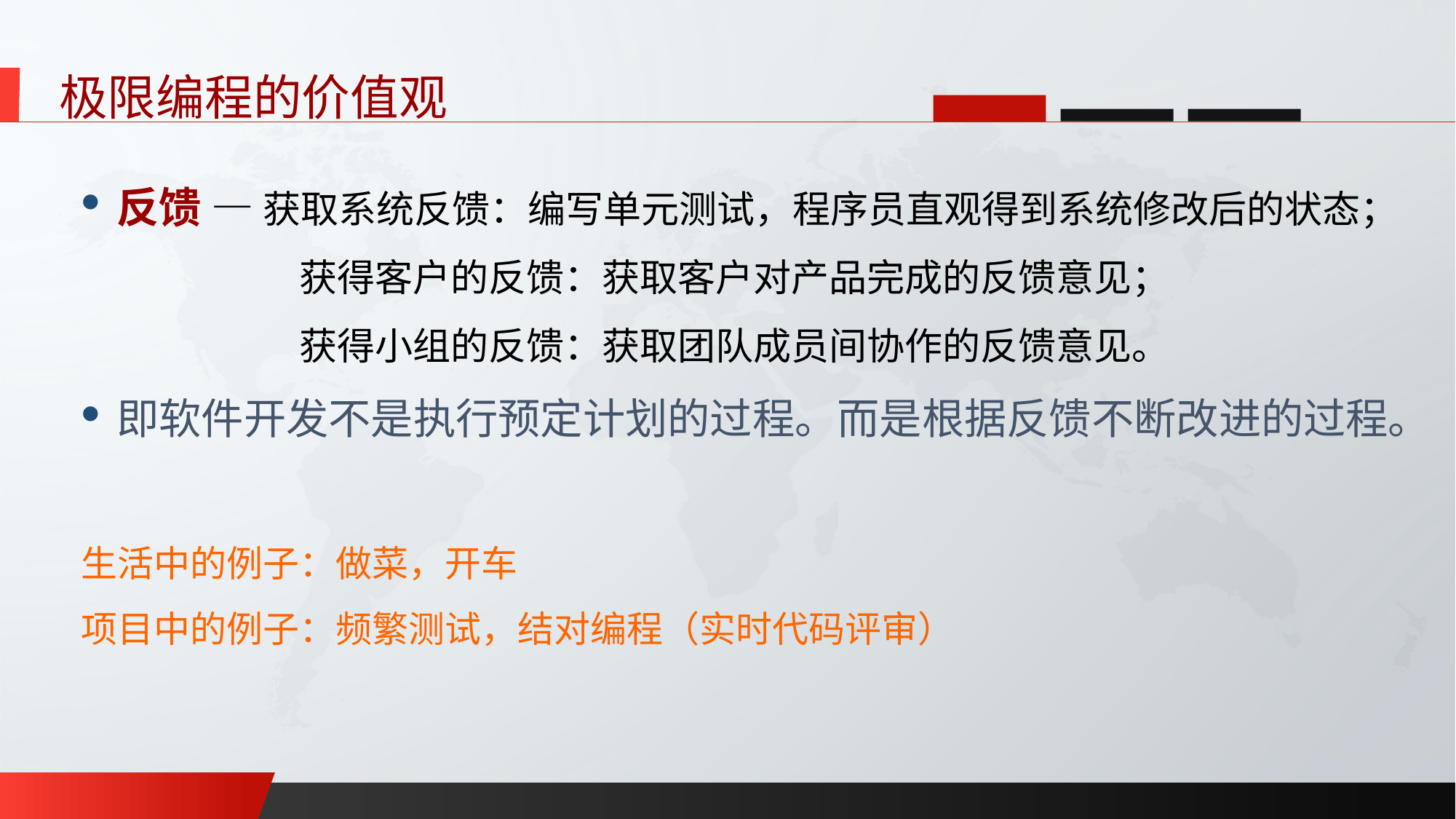

极限编程的价值观

反馈 — 获取系统反馈：编写单元测试，程序员直观得到系统修改后的状态；
		获得客户的反馈：获取客户对产品完成的反馈意见；
		获得小组的反馈：获取团队成员间协作的反馈意见。
即软件开发不是执行预定计划的过程。而是根据反馈不断改进的过程。

生活中的例子：做菜，开车
项目中的例子：频繁测试，结对编程（实时代码评审）